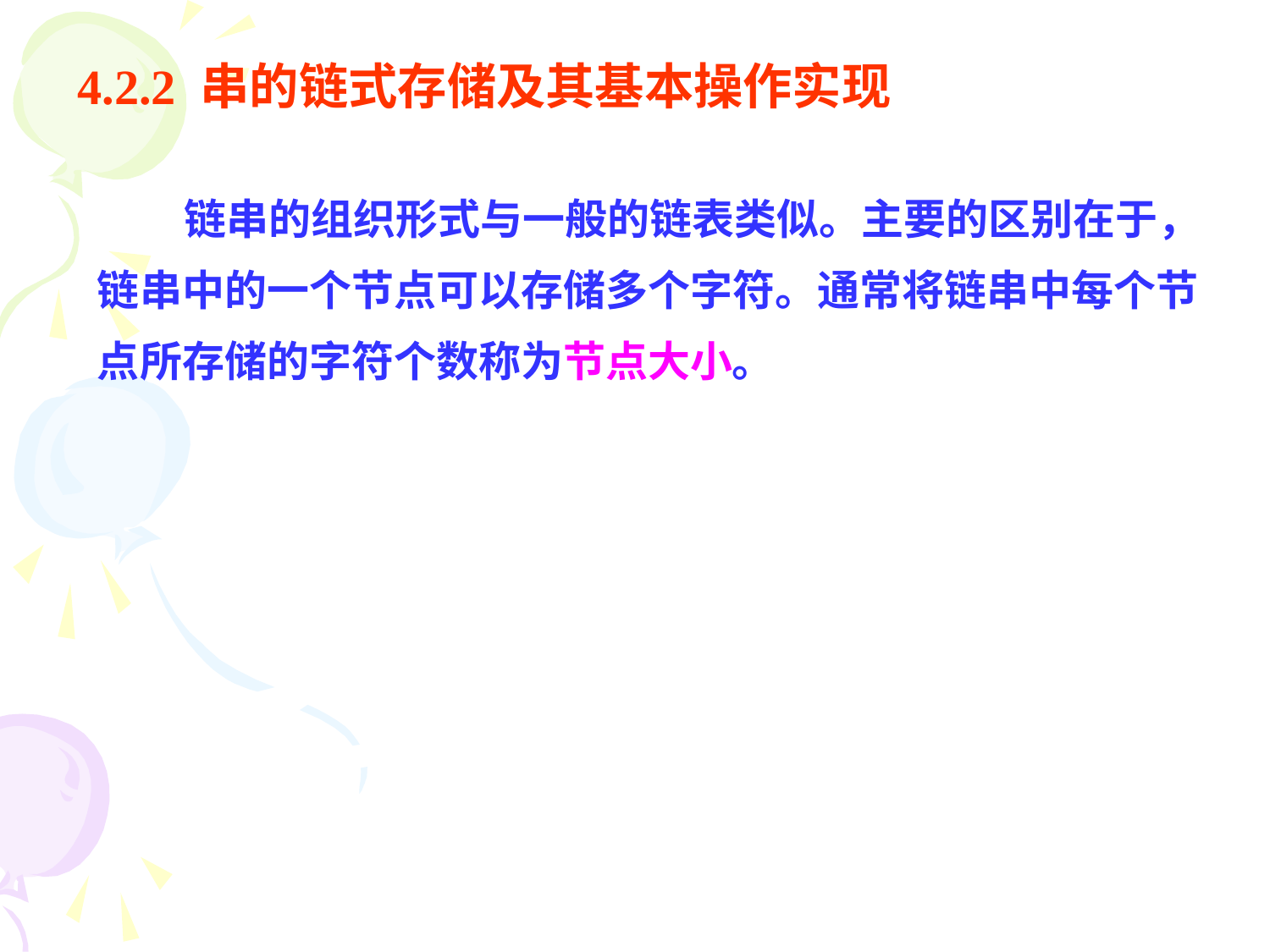

4.2.2 串的链式存储及其基本操作实现
        链串的组织形式与一般的链表类似。主要的区别在于，链串中的一个节点可以存储多个字符。通常将链串中每个节点所存储的字符个数称为节点大小。